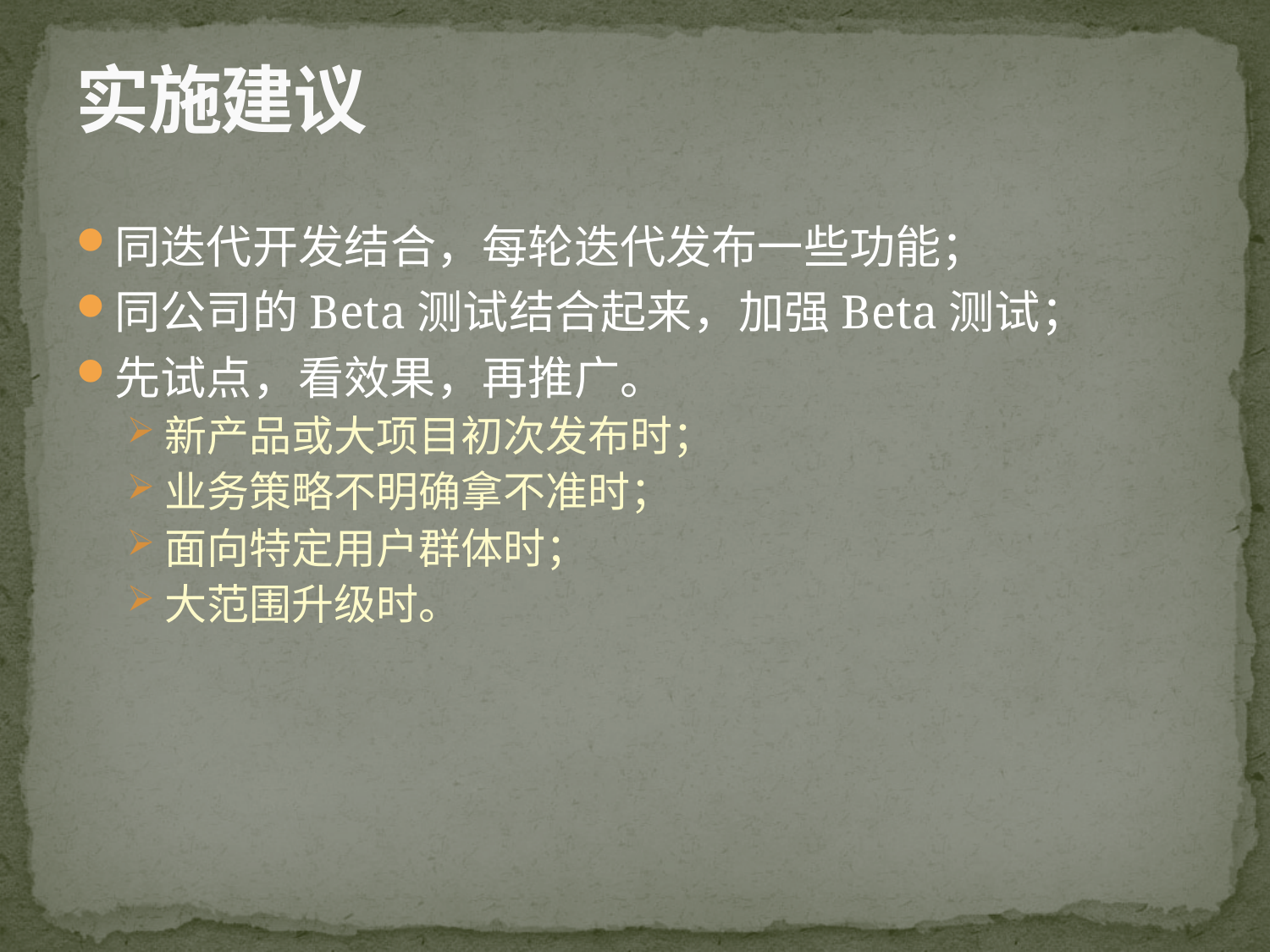

# 实施建议
同迭代开发结合，每轮迭代发布一些功能；
同公司的Beta测试结合起来，加强Beta测试；
先试点，看效果，再推广。
新产品或大项目初次发布时；
业务策略不明确拿不准时；
面向特定用户群体时；
大范围升级时。